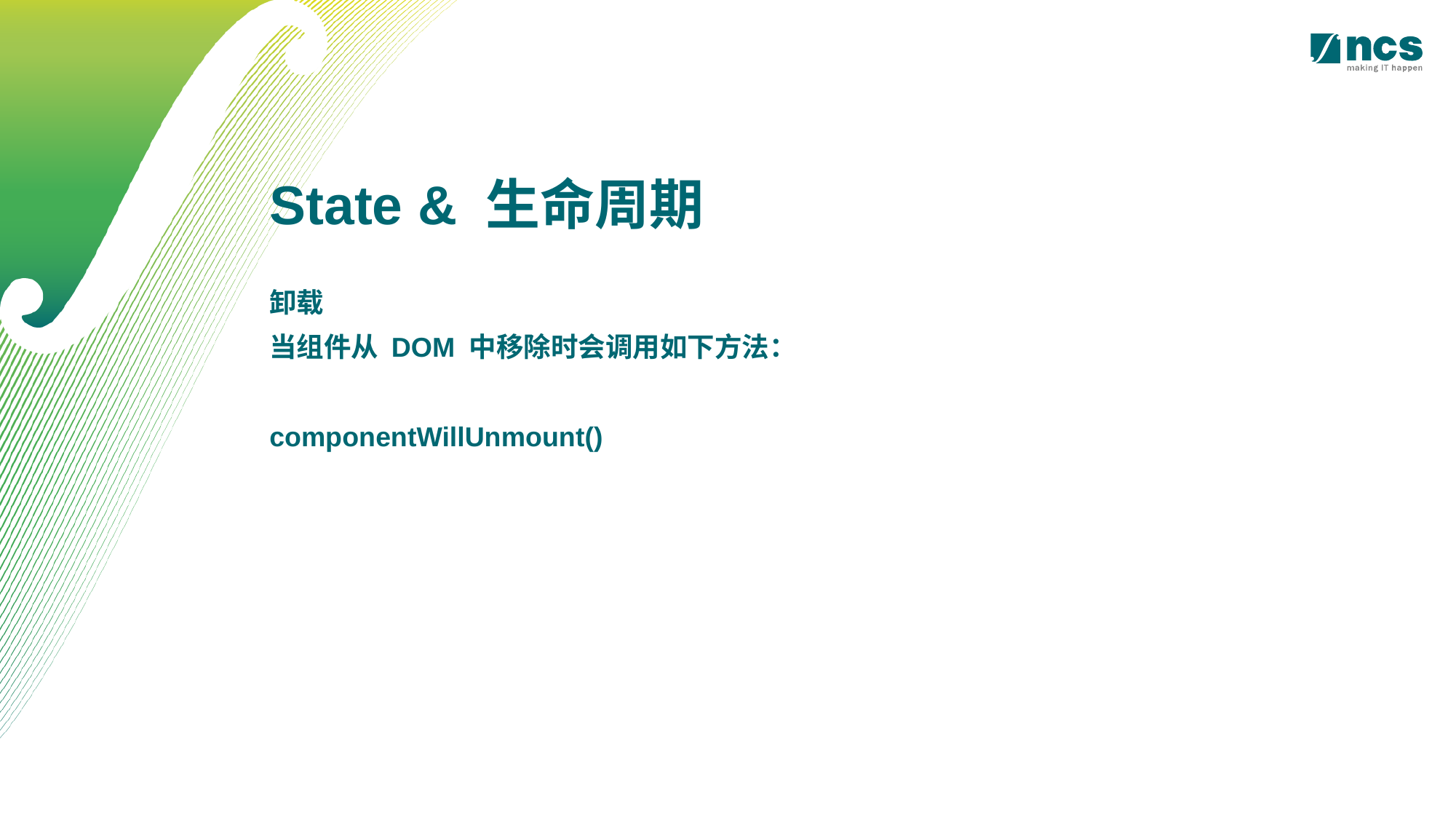

State & 生命周期
卸载
当组件从 DOM 中移除时会调用如下方法：

componentWillUnmount()